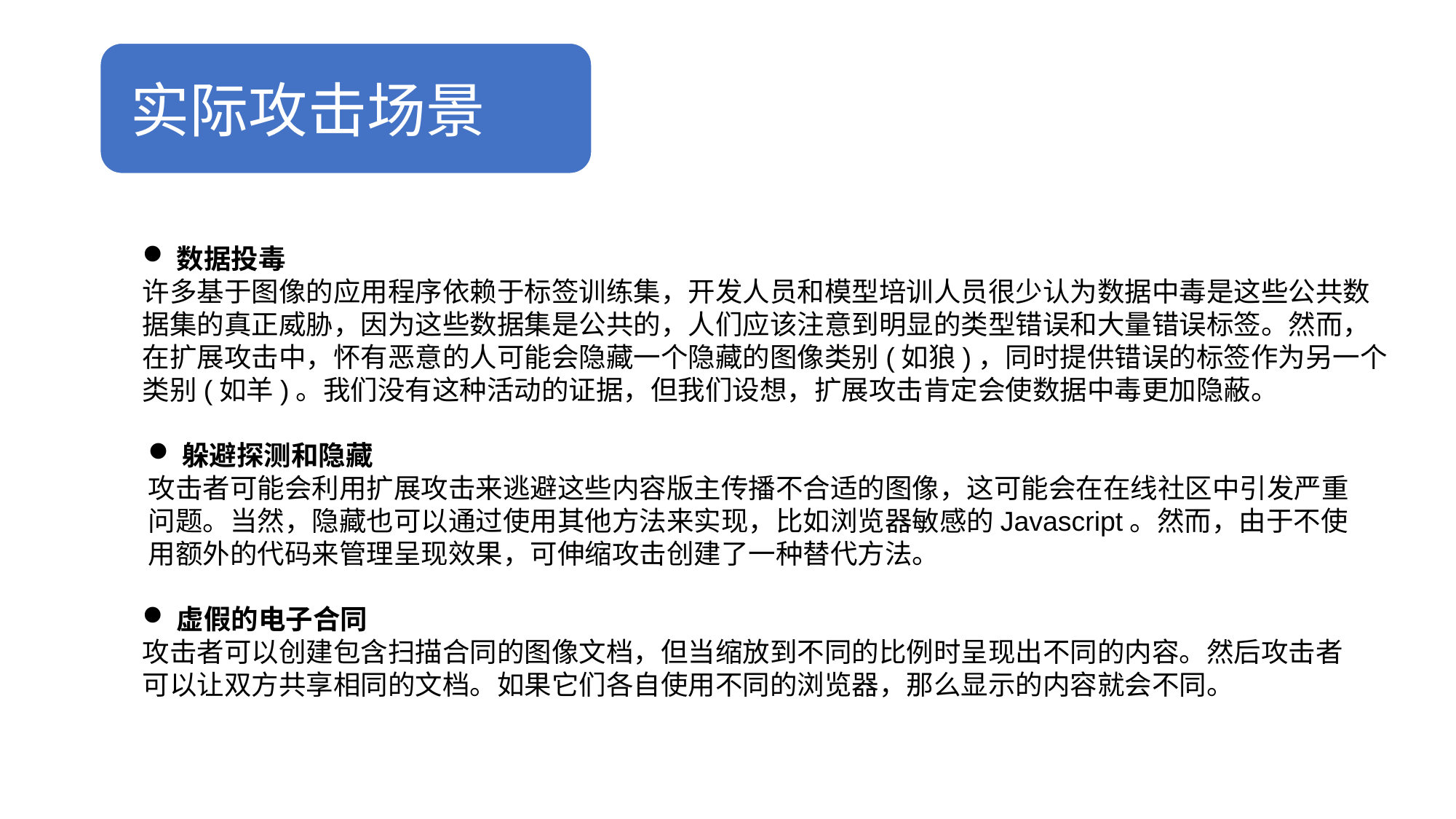

实际攻击场景
数据投毒
许多基于图像的应用程序依赖于标签训练集，开发人员和模型培训人员很少认为数据中毒是这些公共数据集的真正威胁，因为这些数据集是公共的，人们应该注意到明显的类型错误和大量错误标签。然而，在扩展攻击中，怀有恶意的人可能会隐藏一个隐藏的图像类别(如狼)，同时提供错误的标签作为另一个类别(如羊)。我们没有这种活动的证据，但我们设想，扩展攻击肯定会使数据中毒更加隐蔽。

躲避探测和隐藏
攻击者可能会利用扩展攻击来逃避这些内容版主传播不合适的图像，这可能会在在线社区中引发严重问题。当然，隐藏也可以通过使用其他方法来实现，比如浏览器敏感的Javascript。然而，由于不使用额外的代码来管理呈现效果，可伸缩攻击创建了一种替代方法。
虚假的电子合同
攻击者可以创建包含扫描合同的图像文档，但当缩放到不同的比例时呈现出不同的内容。然后攻击者可以让双方共享相同的文档。如果它们各自使用不同的浏览器，那么显示的内容就会不同。